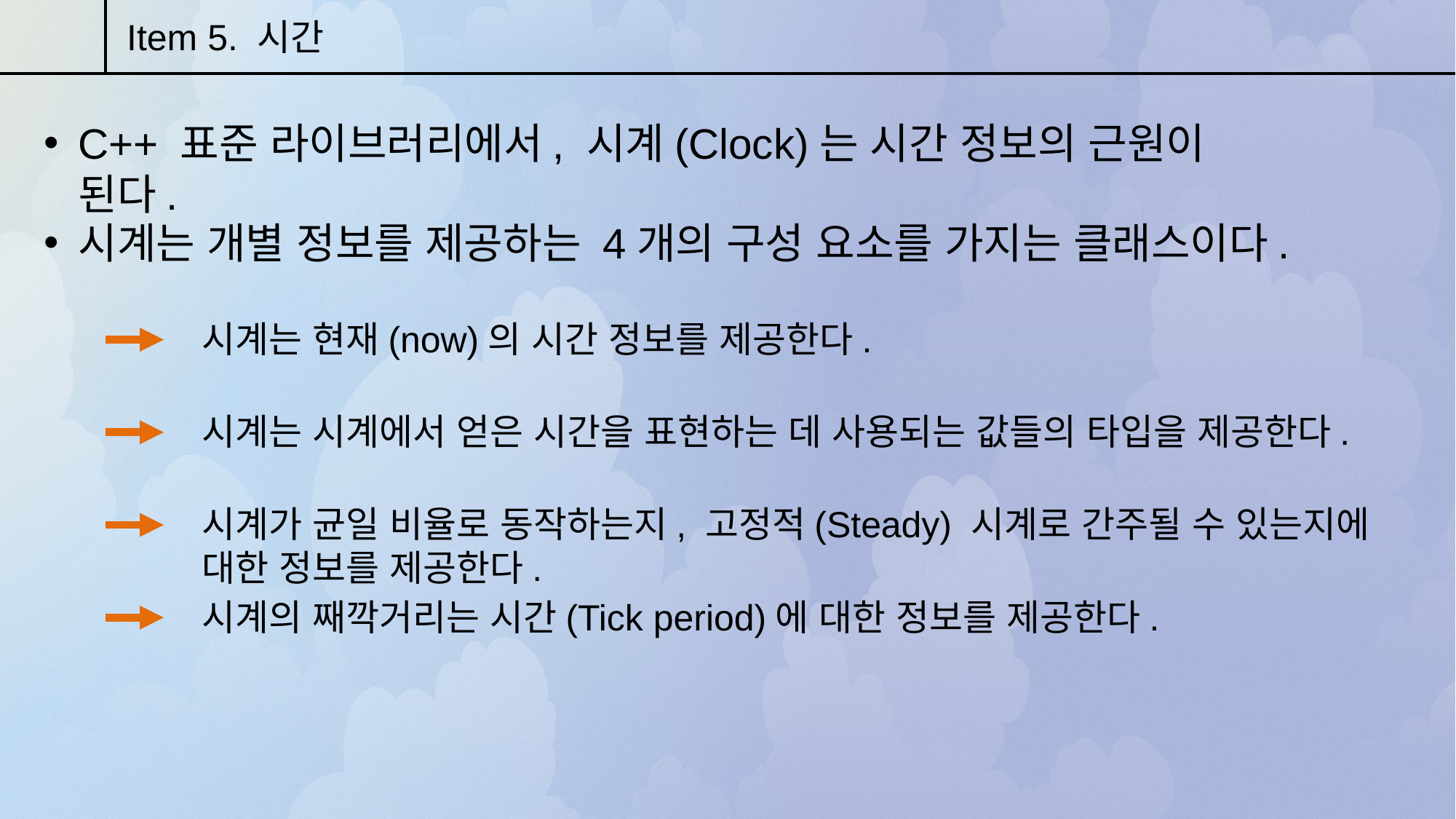

Item 5. 시간
C++ 표준 라이브러리에서, 시계(Clock)는 시간 정보의 근원이 된다.
시계는 개별 정보를 제공하는 4개의 구성 요소를 가지는 클래스이다.
시계는 현재(now)의 시간 정보를 제공한다.
시계는 시계에서 얻은 시간을 표현하는 데 사용되는 값들의 타입을 제공한다.
시계가 균일 비율로 동작하는지, 고정적(Steady) 시계로 간주될 수 있는지에 대한 정보를 제공한다.
시계의 째깍거리는 시간(Tick period)에 대한 정보를 제공한다.